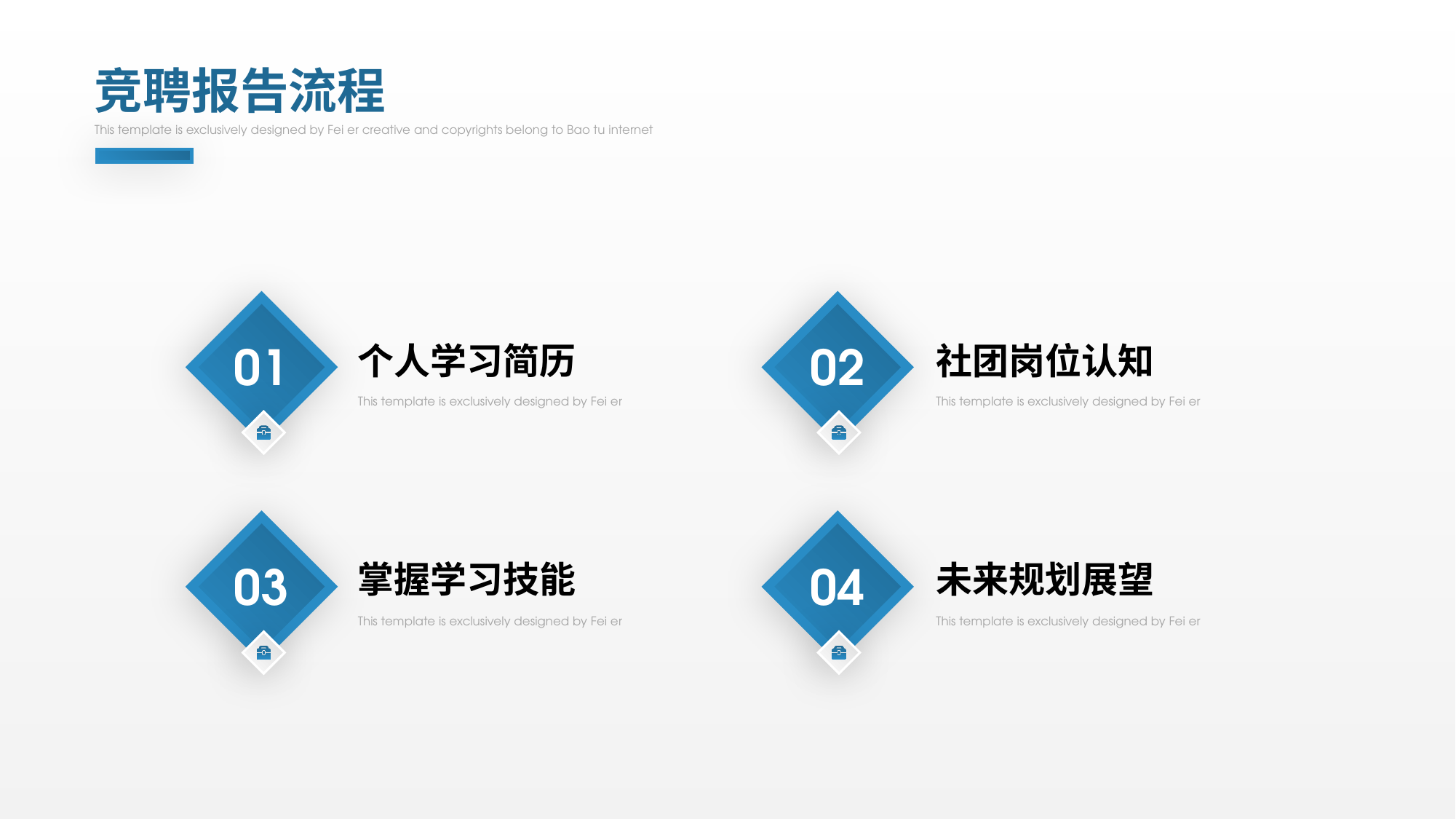

竞聘报告流程
This template is exclusively designed by Fei er creative and copyrights belong to Bao tu internet

01

02
个人学习简历
This template is exclusively designed by Fei er
社团岗位认知
This template is exclusively designed by Fei er

03

04
掌握学习技能
This template is exclusively designed by Fei er
未来规划展望
This template is exclusively designed by Fei er